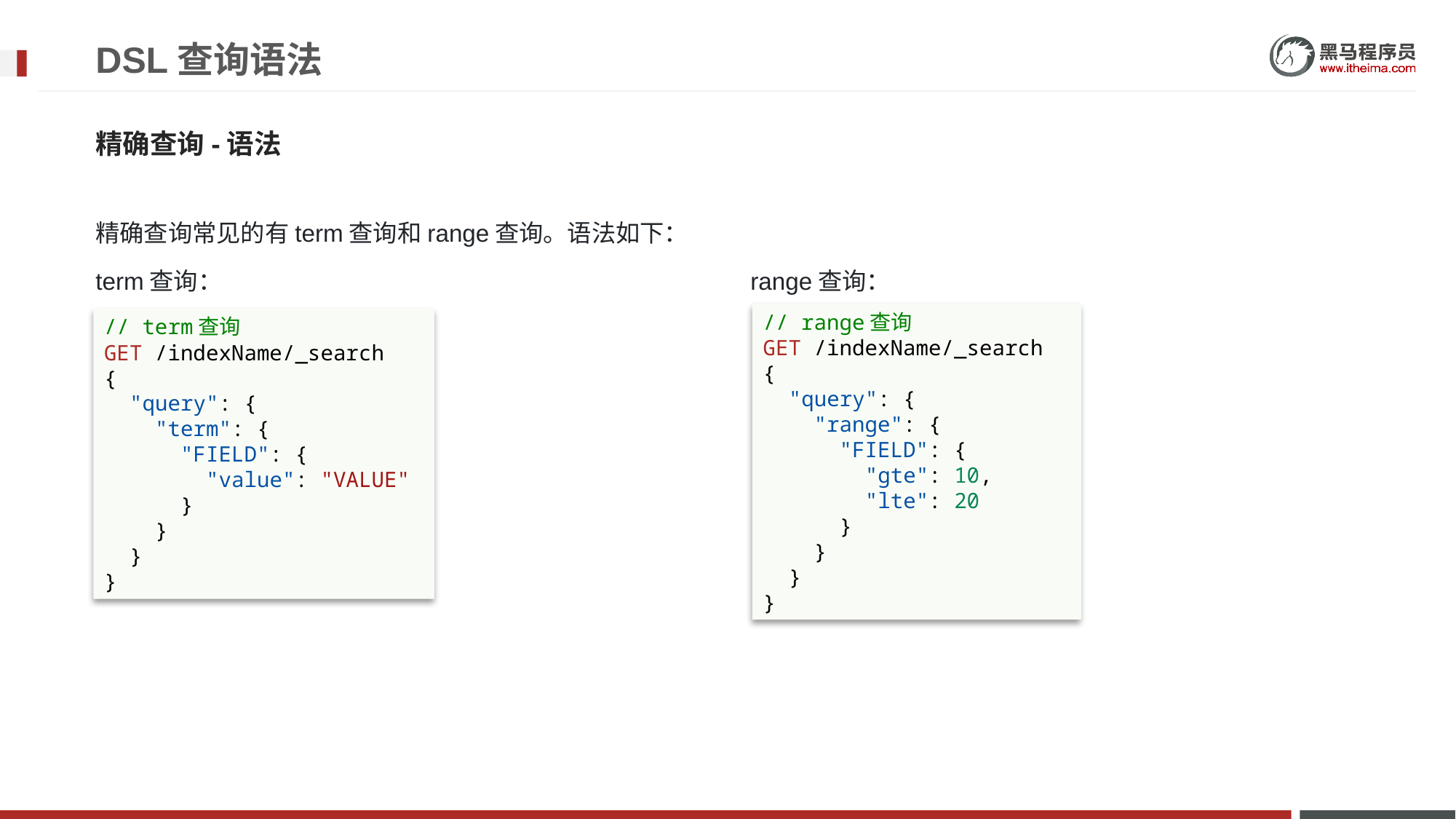

# DSL查询语法
精确查询-语法
精确查询常见的有term查询和range查询。语法如下：
term查询：					range查询：

// range查询
GET /indexName/_search
{
  "query": {
    "range": {
      "FIELD": {
        "gte": 10,
        "lte": 20
      }
    }
  }
}
// term查询
GET /indexName/_search
{
  "query": {
    "term": {
      "FIELD": {
        "value": "VALUE"
      }
    }
  }
}